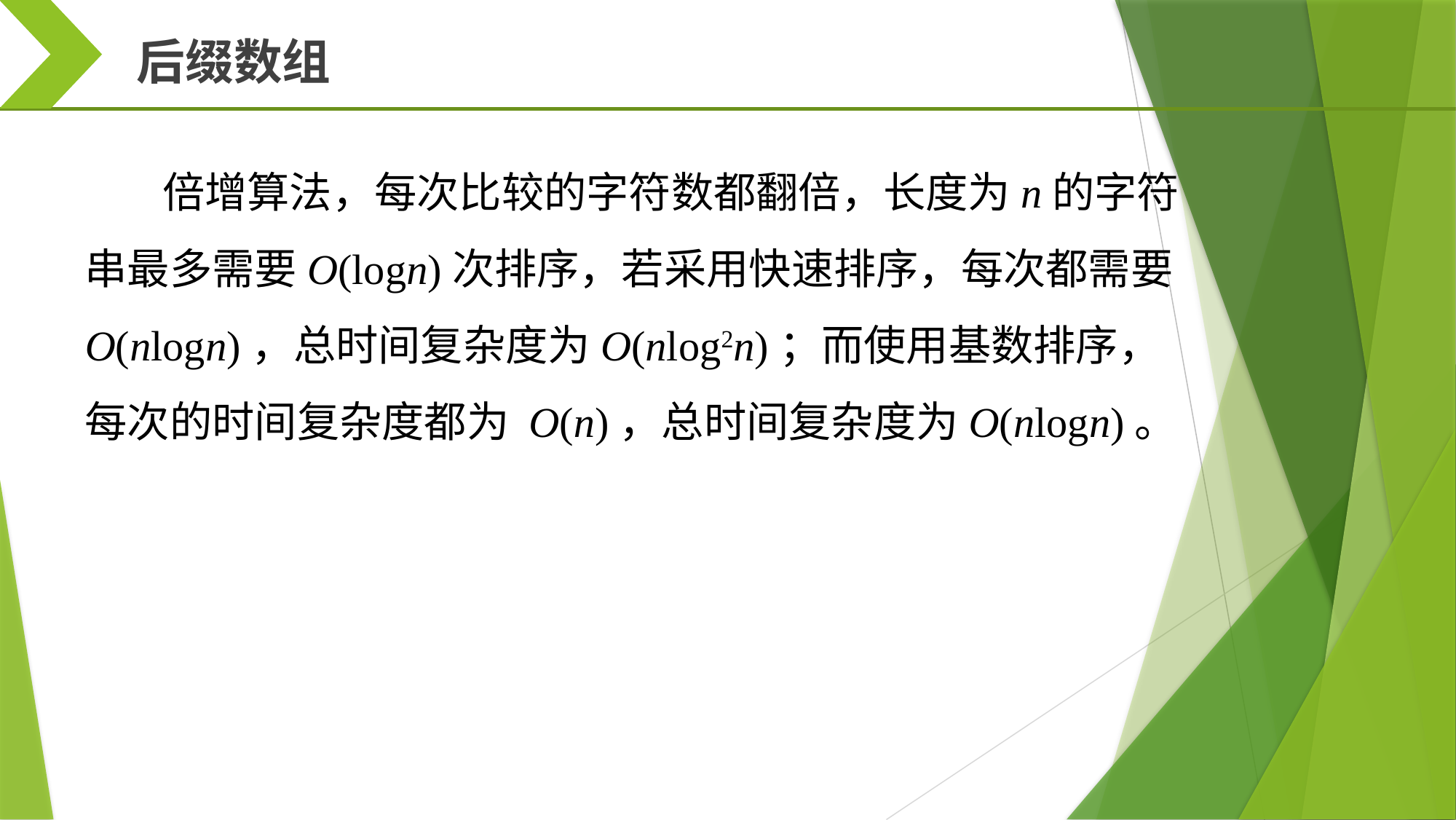

后缀数组
倍增算法，每次比较的字符数都翻倍，长度为n的字符串最多需要O(logn)次排序，若采用快速排序，每次都需要O(nlogn)，总时间复杂度为O(nlog2n)；而使用基数排序，每次的时间复杂度都为 O(n)，总时间复杂度为O(nlogn)。